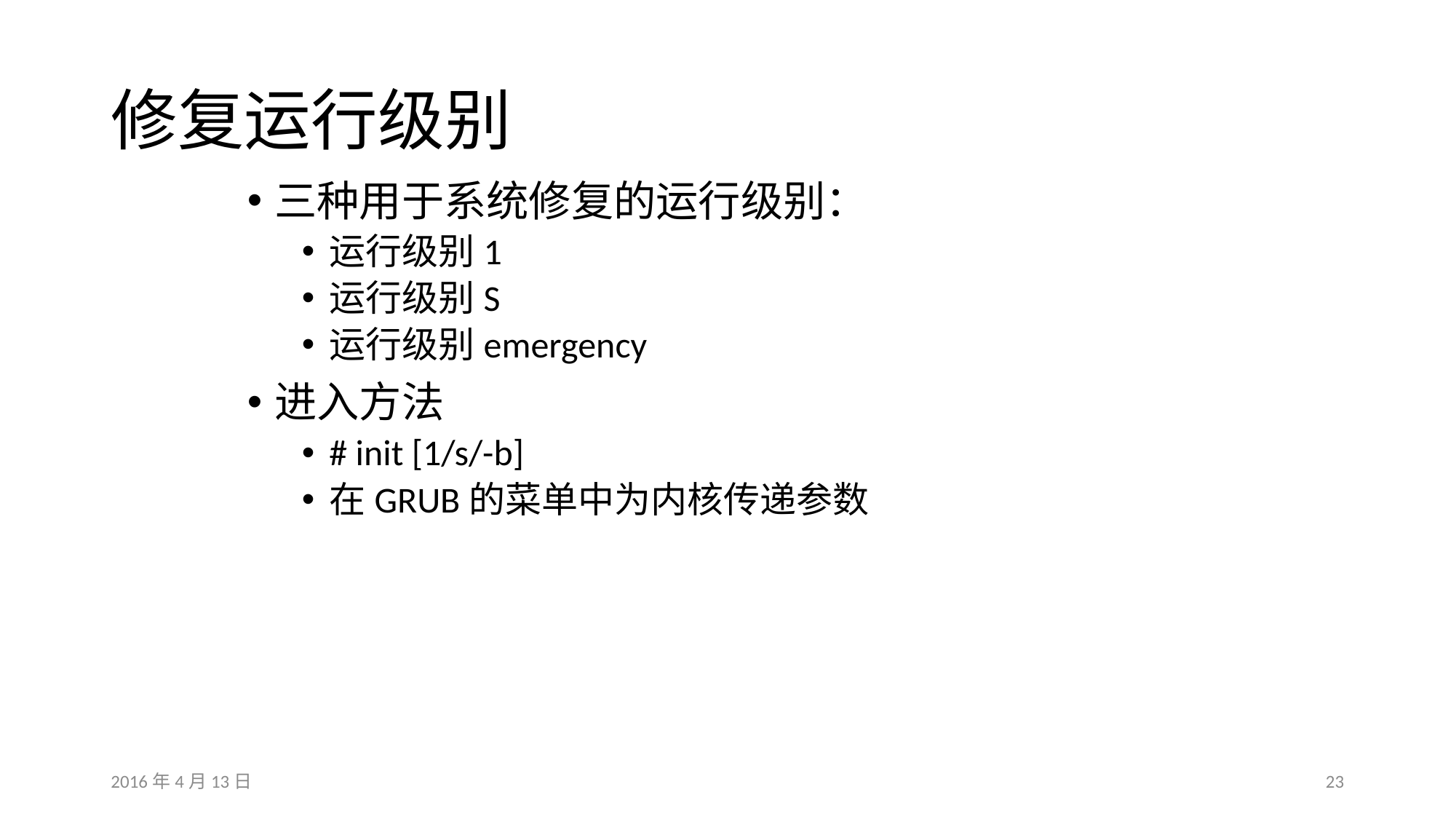

# 修复运行级别
三种用于系统修复的运行级别：
运行级别1
运行级别S
运行级别emergency
进入方法
# init [1/s/-b]
在GRUB的菜单中为内核传递参数
2016年4月13日
23